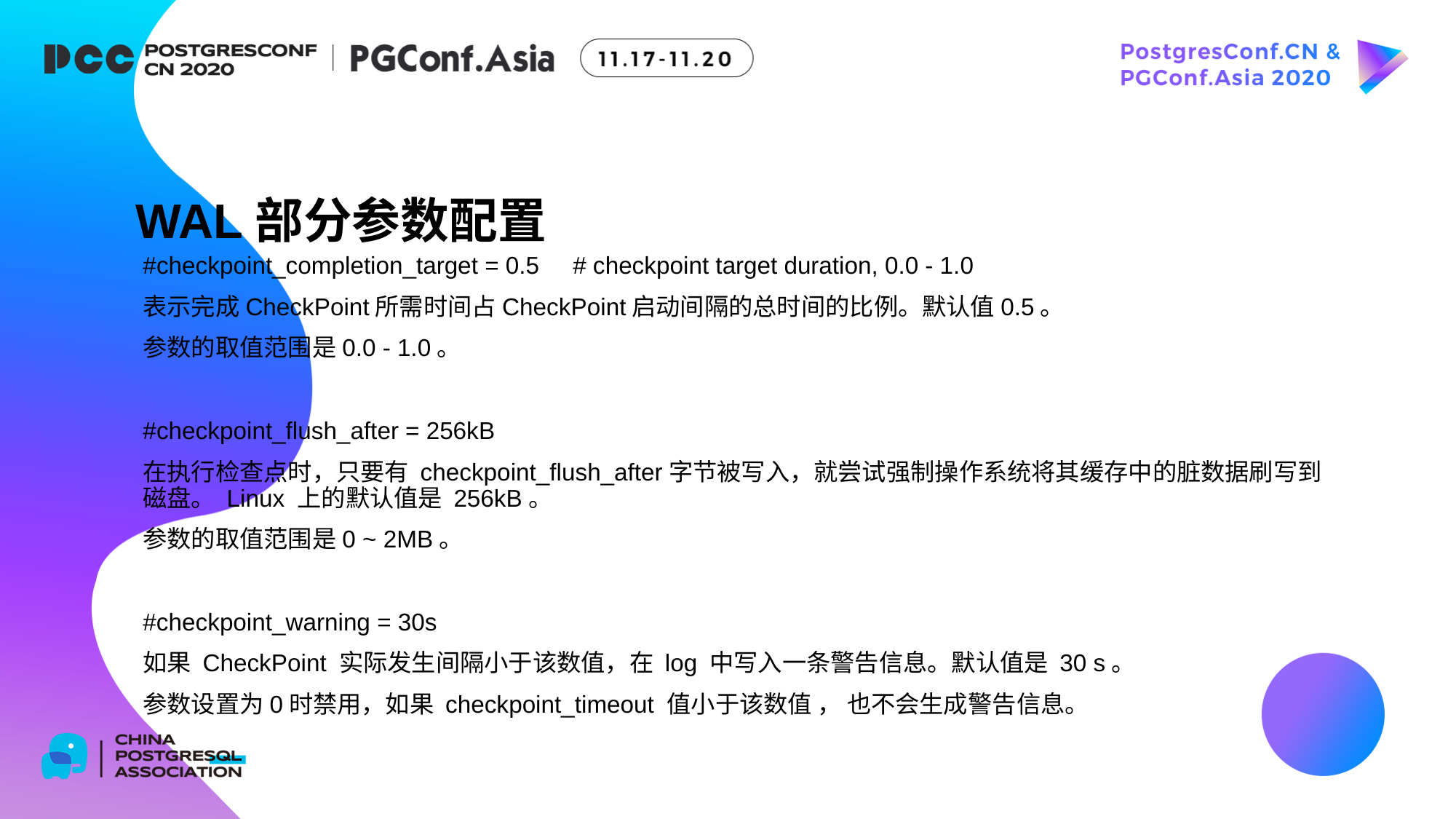

WAL部分参数配置
#checkpoint_completion_target = 0.5     # checkpoint target duration, 0.0 - 1.0
表示完成CheckPoint所需时间占CheckPoint启动间隔的总时间的比例。默认值0.5。
参数的取值范围是0.0 - 1.0。

#checkpoint_flush_after = 256kB
在执行检查点时，只要有 checkpoint_flush_after字节被写入，就尝试强制操作系统将其缓存中的脏数据刷写到磁盘。 Linux 上的默认值是 256kB。
参数的取值范围是0 ~ 2MB。

#checkpoint_warning = 30s
如果 CheckPoint 实际发生间隔小于该数值，在 log 中写入一条警告信息。默认值是 30 s。
参数设置为0时禁用，如果 checkpoint_timeout 值小于该数值 ， 也不会生成警告信息。